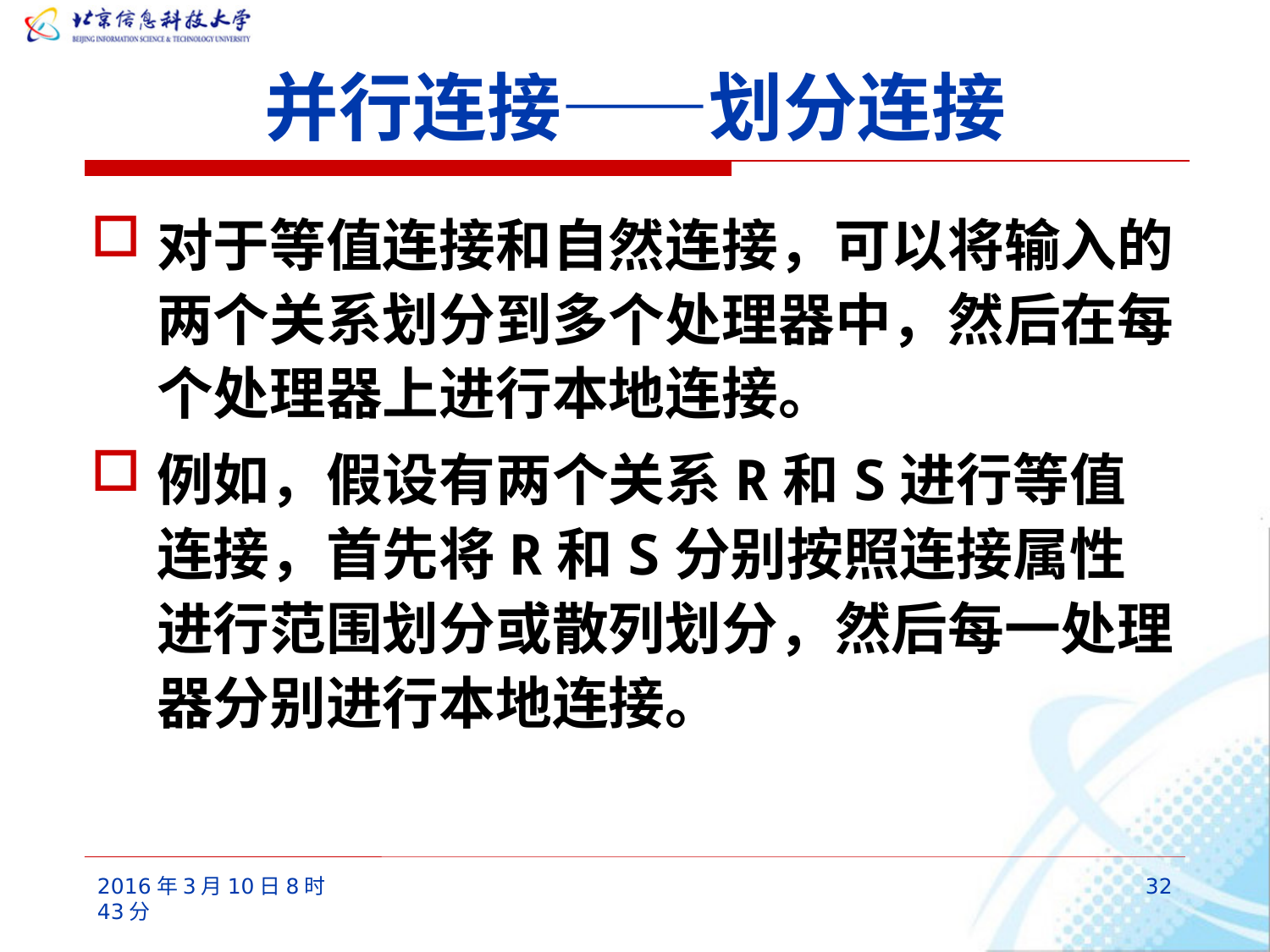

# 并行连接——划分连接
对于等值连接和自然连接，可以将输入的两个关系划分到多个处理器中，然后在每个处理器上进行本地连接。
例如，假设有两个关系R和S进行等值连接，首先将R和S分别按照连接属性进行范围划分或散列划分，然后每一处理器分别进行本地连接。
2016年3月10日8时43分
32